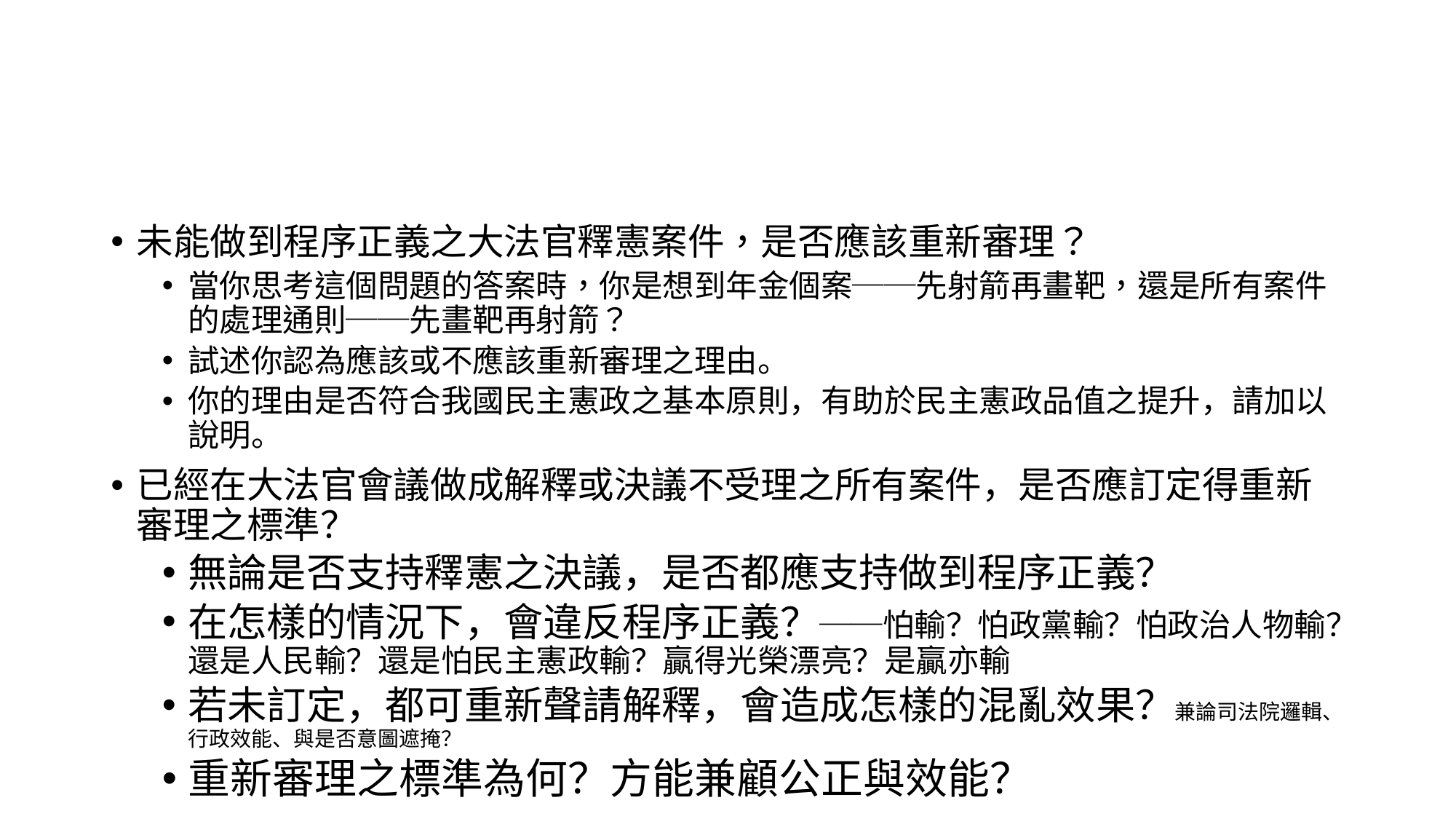

#
未能做到程序正義之大法官釋憲案件，是否應該重新審理？
當你思考這個問題的答案時，你是想到年金個案──先射箭再畫靶，還是所有案件的處理通則──先畫靶再射箭？
試述你認為應該或不應該重新審理之理由。
你的理由是否符合我國民主憲政之基本原則，有助於民主憲政品值之提升，請加以說明。
已經在大法官會議做成解釋或決議不受理之所有案件，是否應訂定得重新審理之標準？
無論是否支持釋憲之決議，是否都應支持做到程序正義？
在怎樣的情況下，會違反程序正義？──怕輸？怕政黨輸？怕政治人物輸？還是人民輸？還是怕民主憲政輸？贏得光榮漂亮？是贏亦輸
若未訂定，都可重新聲請解釋，會造成怎樣的混亂效果？兼論司法院邏輯、行政效能、與是否意圖遮掩？
重新審理之標準為何？方能兼顧公正與效能？